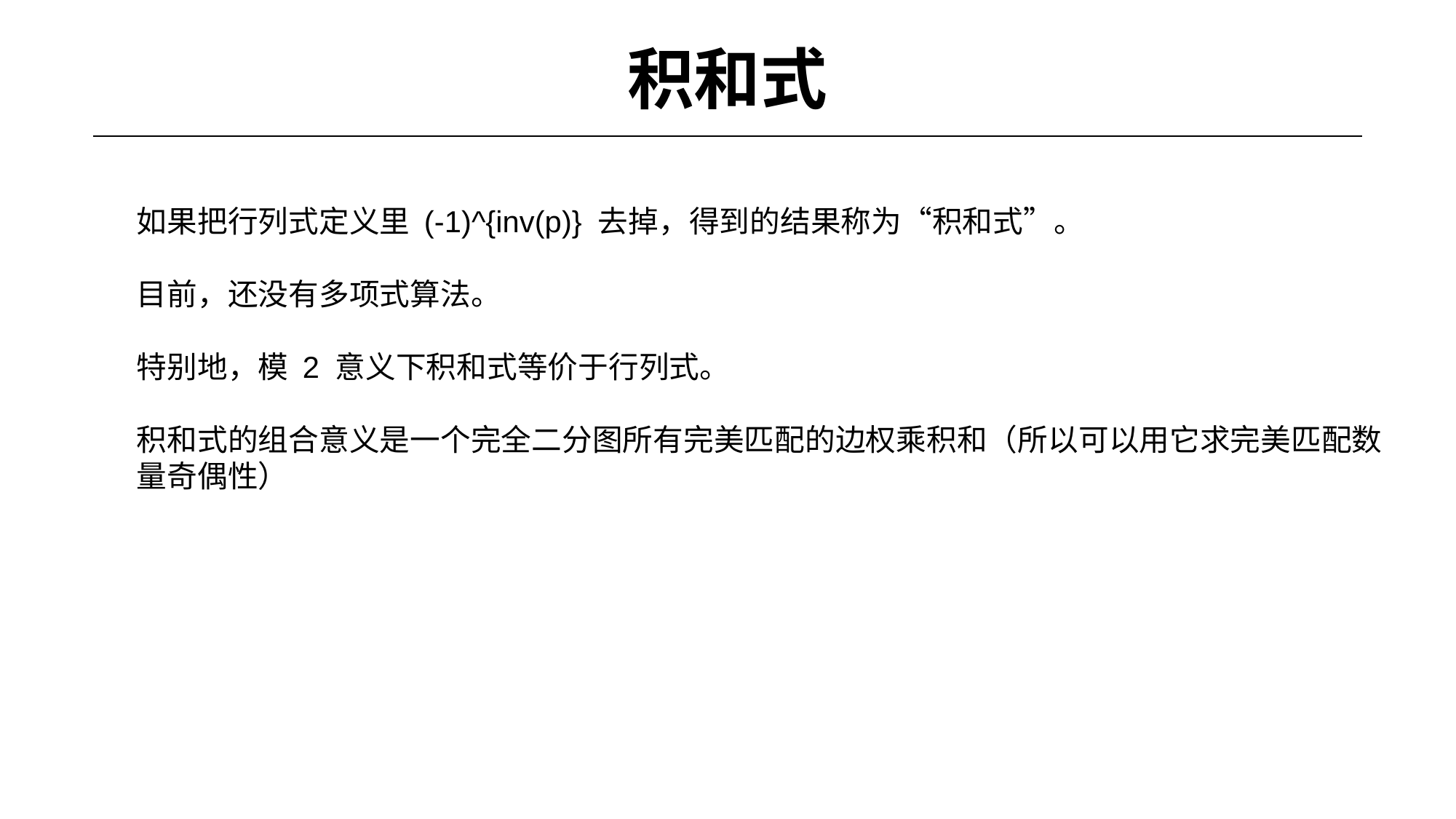

# 积和式
如果把行列式定义里 (-1)^{inv(p)} 去掉，得到的结果称为“积和式”。

目前，还没有多项式算法。

特别地，模 2 意义下积和式等价于行列式。

积和式的组合意义是一个完全二分图所有完美匹配的边权乘积和（所以可以用它求完美匹配数量奇偶性）